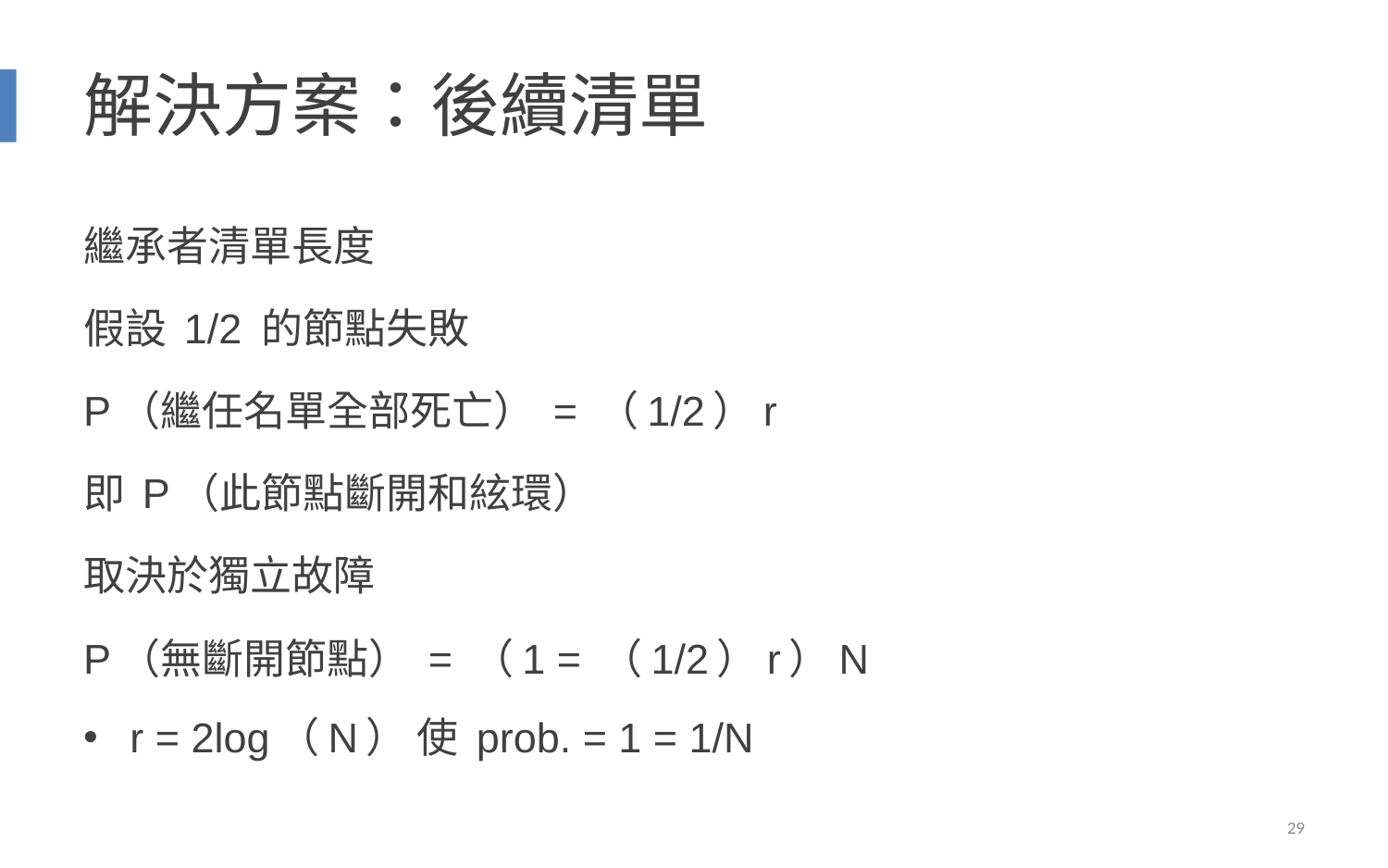

# 解決方案：後續清單
繼承者清單長度
假設 1/2 的節點失敗
P（繼任名單全部死亡） = （1/2）r
即 P（此節點斷開和絃環）
取決於獨立故障
P（無斷開節點） = （1 = （1/2）r）N
r = 2log（N） 使 prob. = 1 = 1/N
29